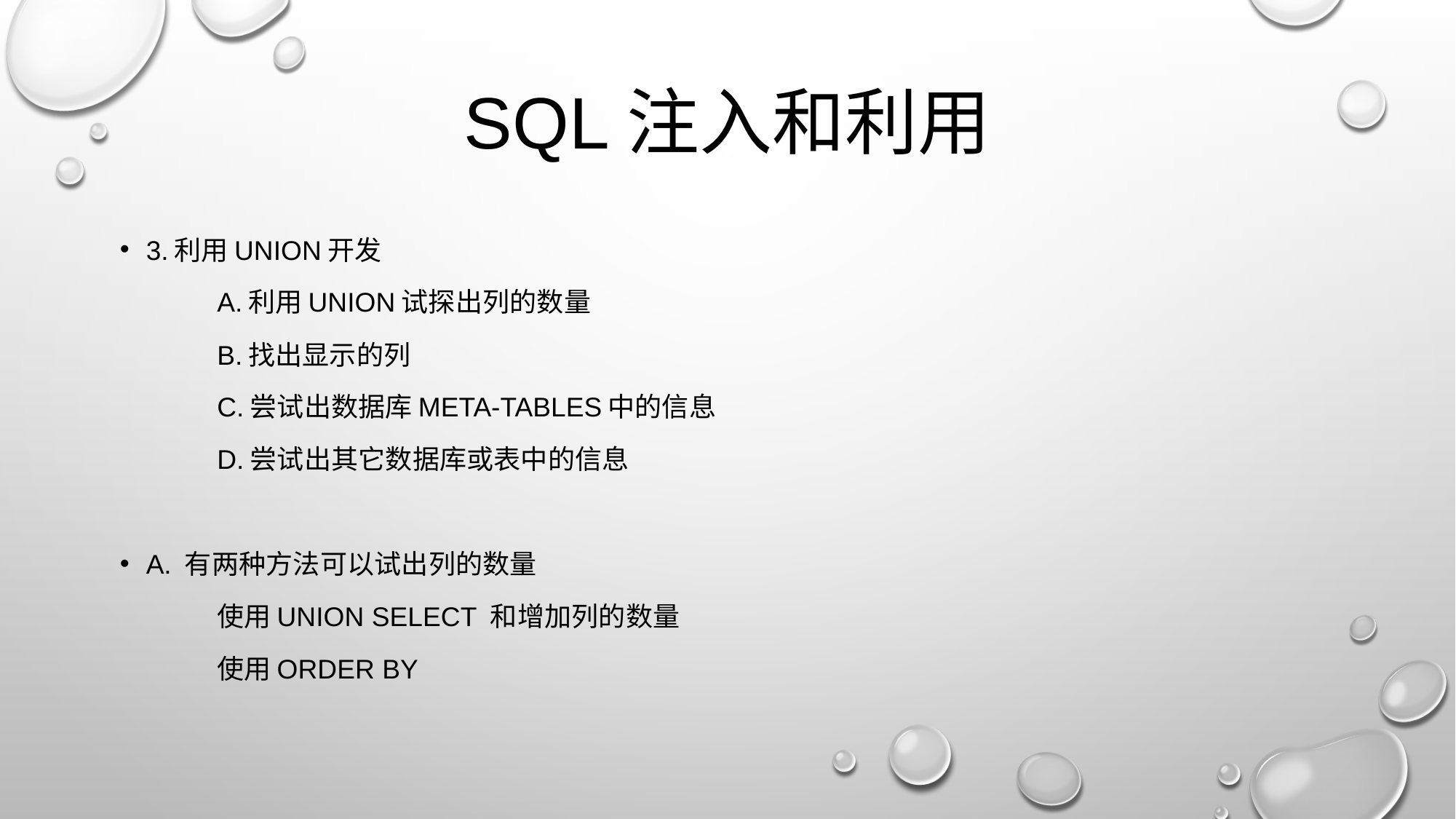

# SQL注入和利用
3.利用UNION开发
	a.利用UNION试探出列的数量
	b.找出显示的列
	c.尝试出数据库meta-tables中的信息
	d.尝试出其它数据库或表中的信息

A. 有两种方法可以试出列的数量
	使用UNION SELECT 和增加列的数量
	使用ORDER BY